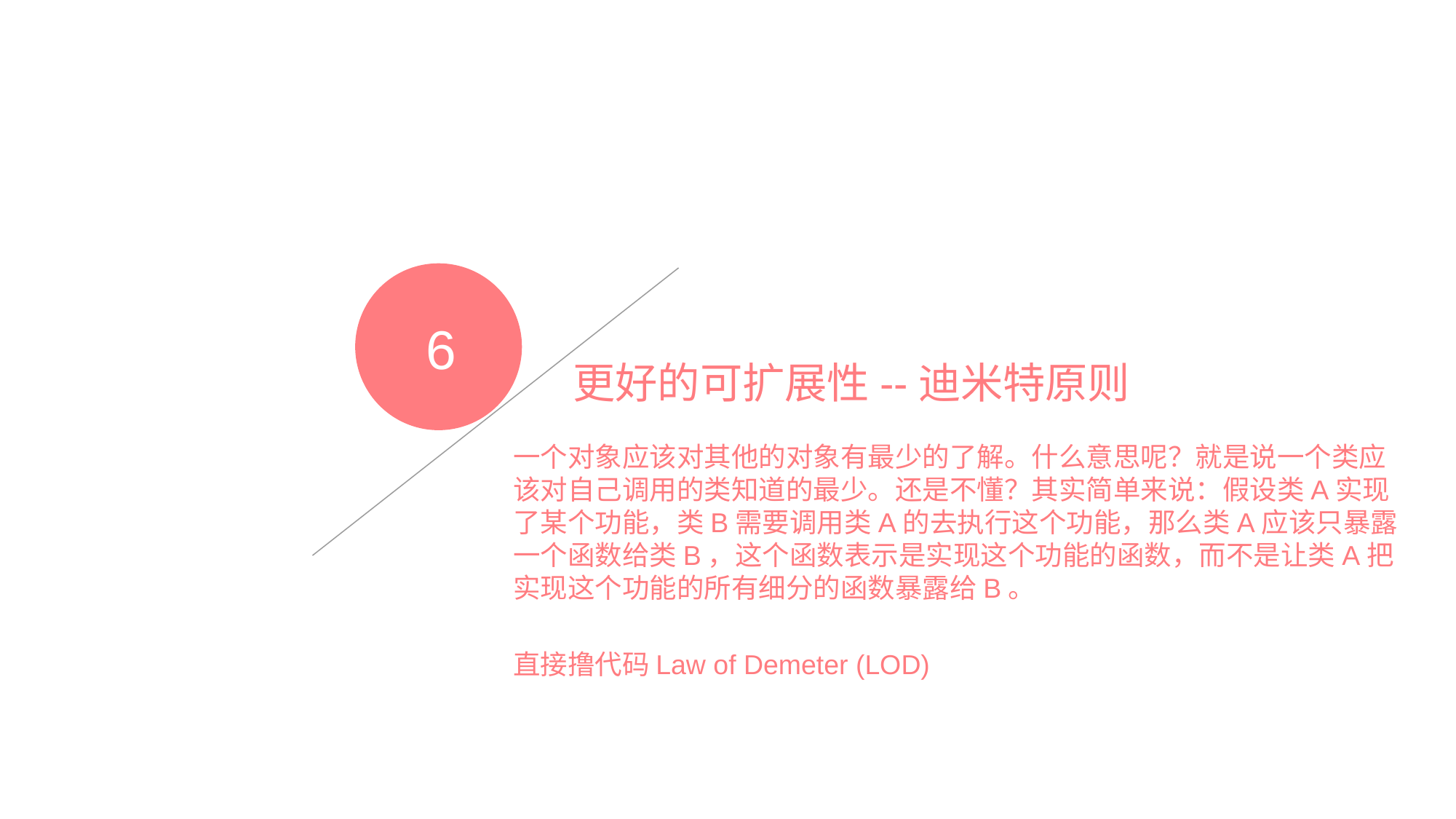

6
# 更好的可扩展性--迪米特原则
一个对象应该对其他的对象有最少的了解。什么意思呢？就是说一个类应该对自己调用的类知道的最少。还是不懂？其实简单来说：假设类A实现了某个功能，类B需要调用类A的去执行这个功能，那么类A应该只暴露一个函数给类B，这个函数表示是实现这个功能的函数，而不是让类A把实现这个功能的所有细分的函数暴露给B。

直接撸代码Law of Demeter (LOD)